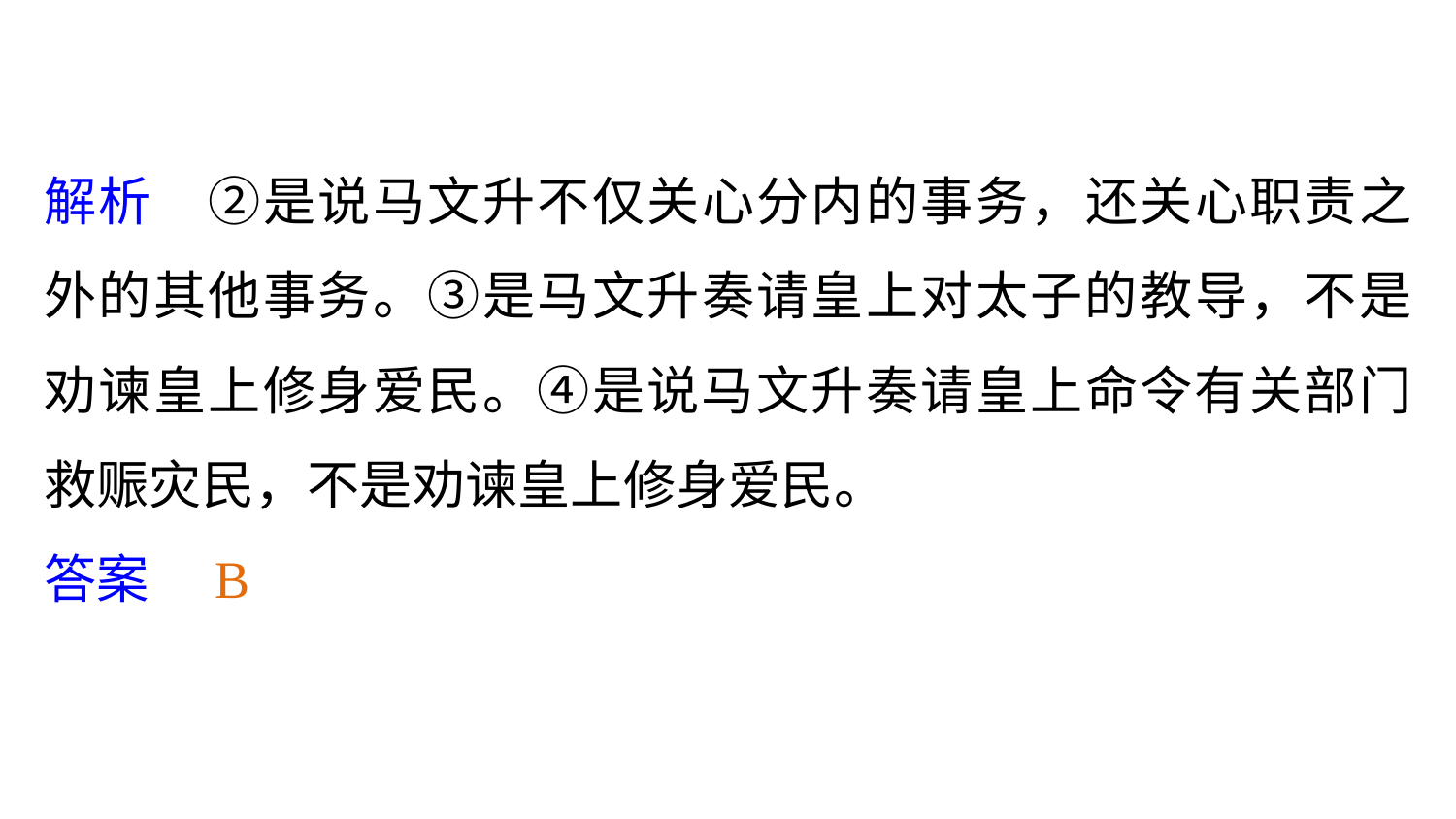

解析　②是说马文升不仅关心分内的事务，还关心职责之外的其他事务。③是马文升奏请皇上对太子的教导，不是劝谏皇上修身爱民。④是说马文升奏请皇上命令有关部门救赈灾民，不是劝谏皇上修身爱民。
答案　B